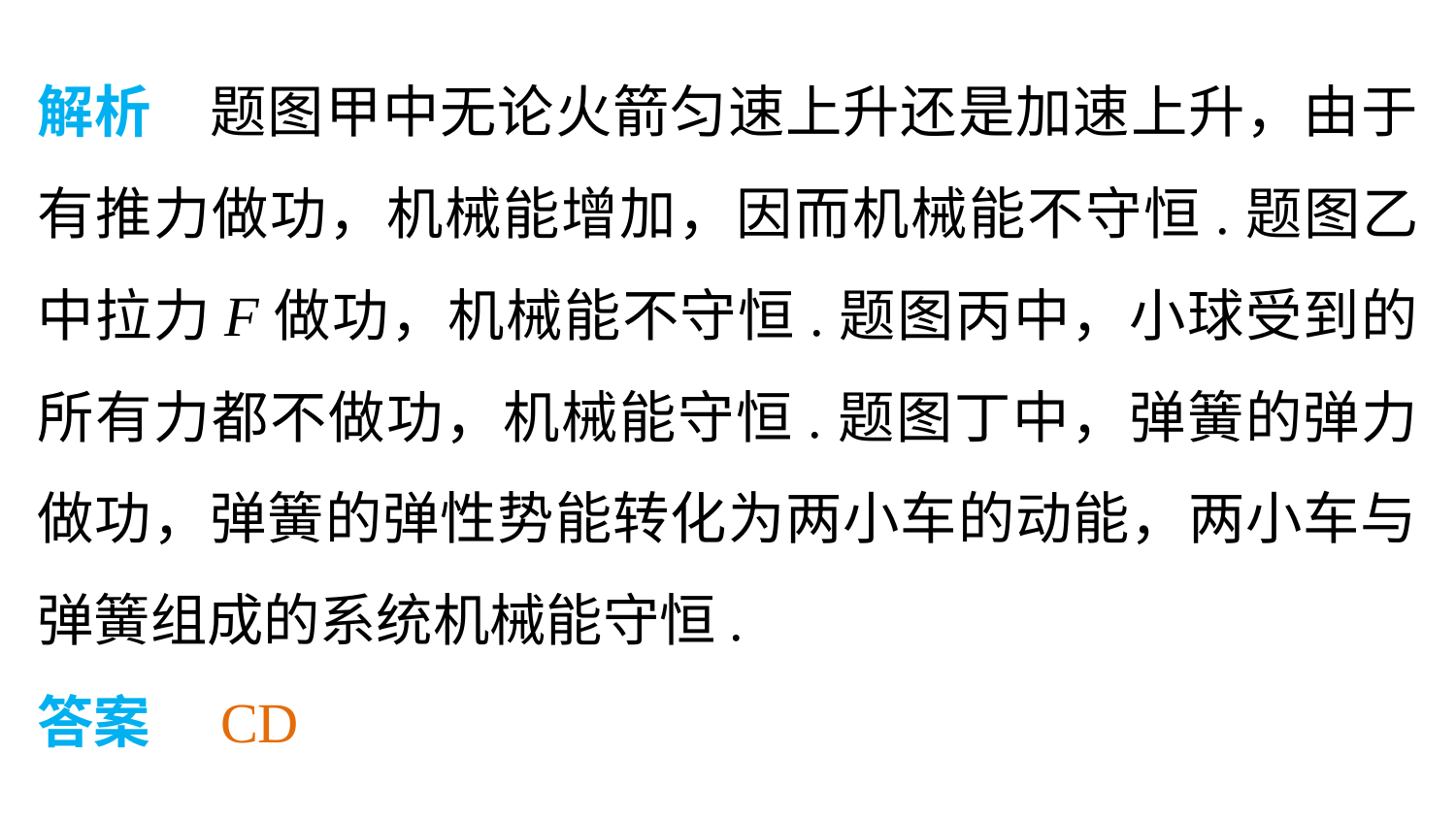

解析　题图甲中无论火箭匀速上升还是加速上升，由于有推力做功，机械能增加，因而机械能不守恒.题图乙中拉力F做功，机械能不守恒.题图丙中，小球受到的所有力都不做功，机械能守恒.题图丁中，弹簧的弹力做功，弹簧的弹性势能转化为两小车的动能，两小车与弹簧组成的系统机械能守恒.
答案　CD